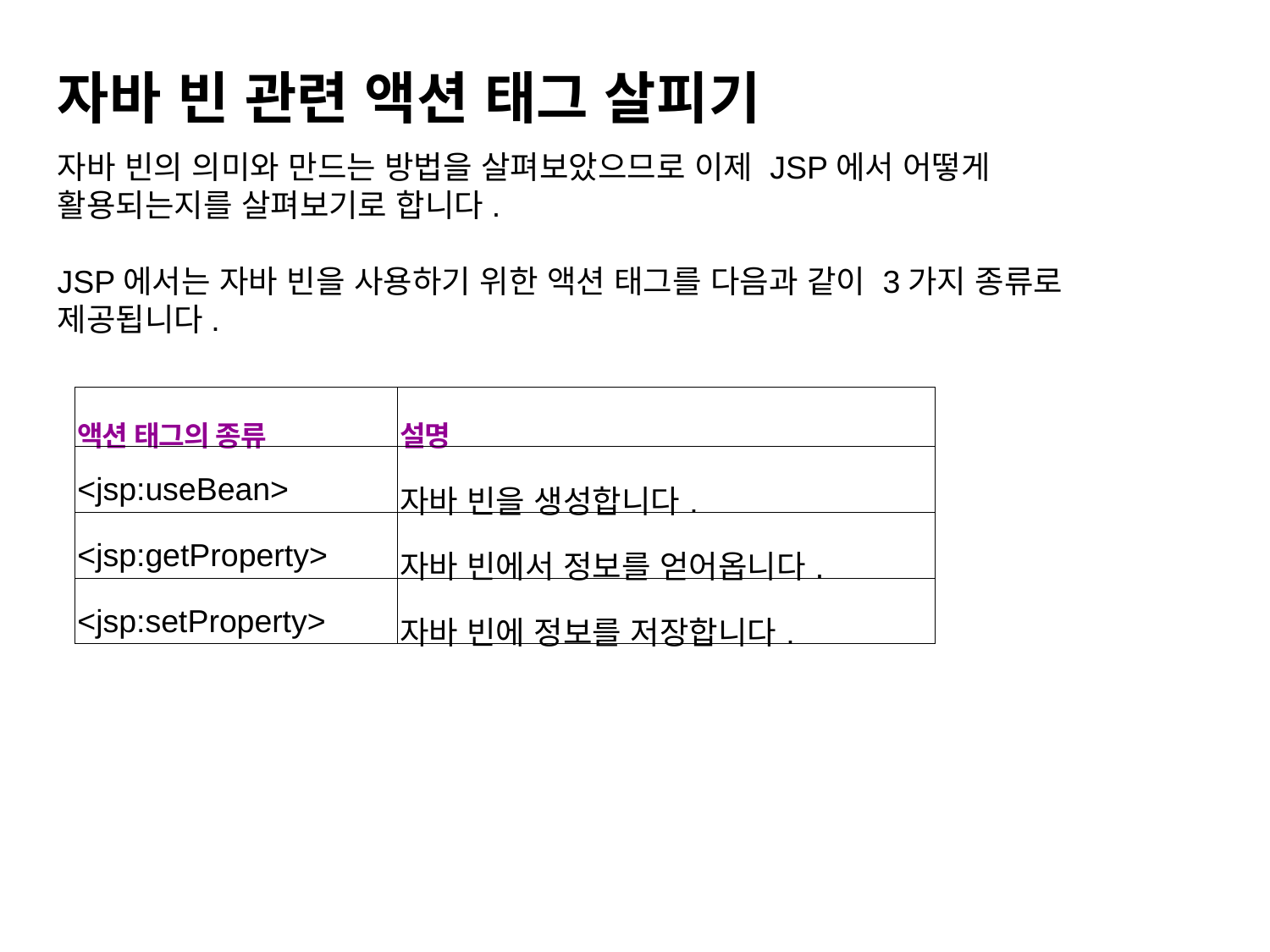

자바 빈 관련 액션 태그 살피기

자바 빈의 의미와 만드는 방법을 살펴보았으므로 이제 JSP에서 어떻게 활용되는지를 살펴보기로 합니다.

JSP에서는 자바 빈을 사용하기 위한 액션 태그를 다음과 같이 3가지 종류로 제공됩니다.
| 액션 태그의 종류 | 설명 |
| --- | --- |
| <jsp:useBean> | 자바 빈을 생성합니다. |
| <jsp:getProperty> | 자바 빈에서 정보를 얻어옵니다. |
| <jsp:setProperty> | 자바 빈에 정보를 저장합니다. |